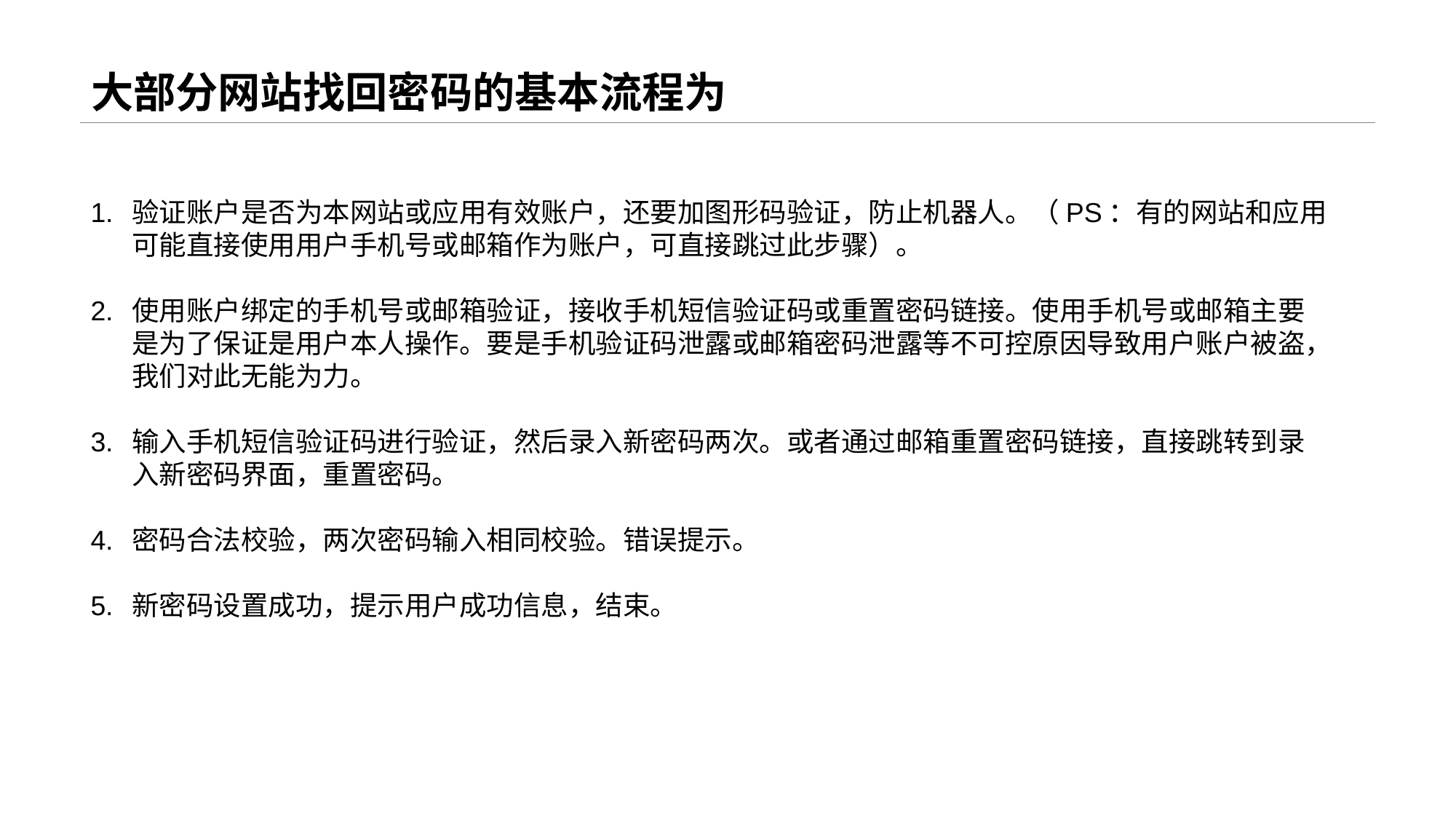

# 大部分网站找回密码的基本流程为

验证账户是否为本网站或应用有效账户，还要加图形码验证，防止机器人。（PS：有的网站和应用可能直接使用用户手机号或邮箱作为账户，可直接跳过此步骤）。

使用账户绑定的手机号或邮箱验证，接收手机短信验证码或重置密码链接。使用手机号或邮箱主要是为了保证是用户本人操作。要是手机验证码泄露或邮箱密码泄露等不可控原因导致用户账户被盗，我们对此无能为力。

输入手机短信验证码进行验证，然后录入新密码两次。或者通过邮箱重置密码链接，直接跳转到录入新密码界面，重置密码。

密码合法校验，两次密码输入相同校验。错误提示。

新密码设置成功，提示用户成功信息，结束。